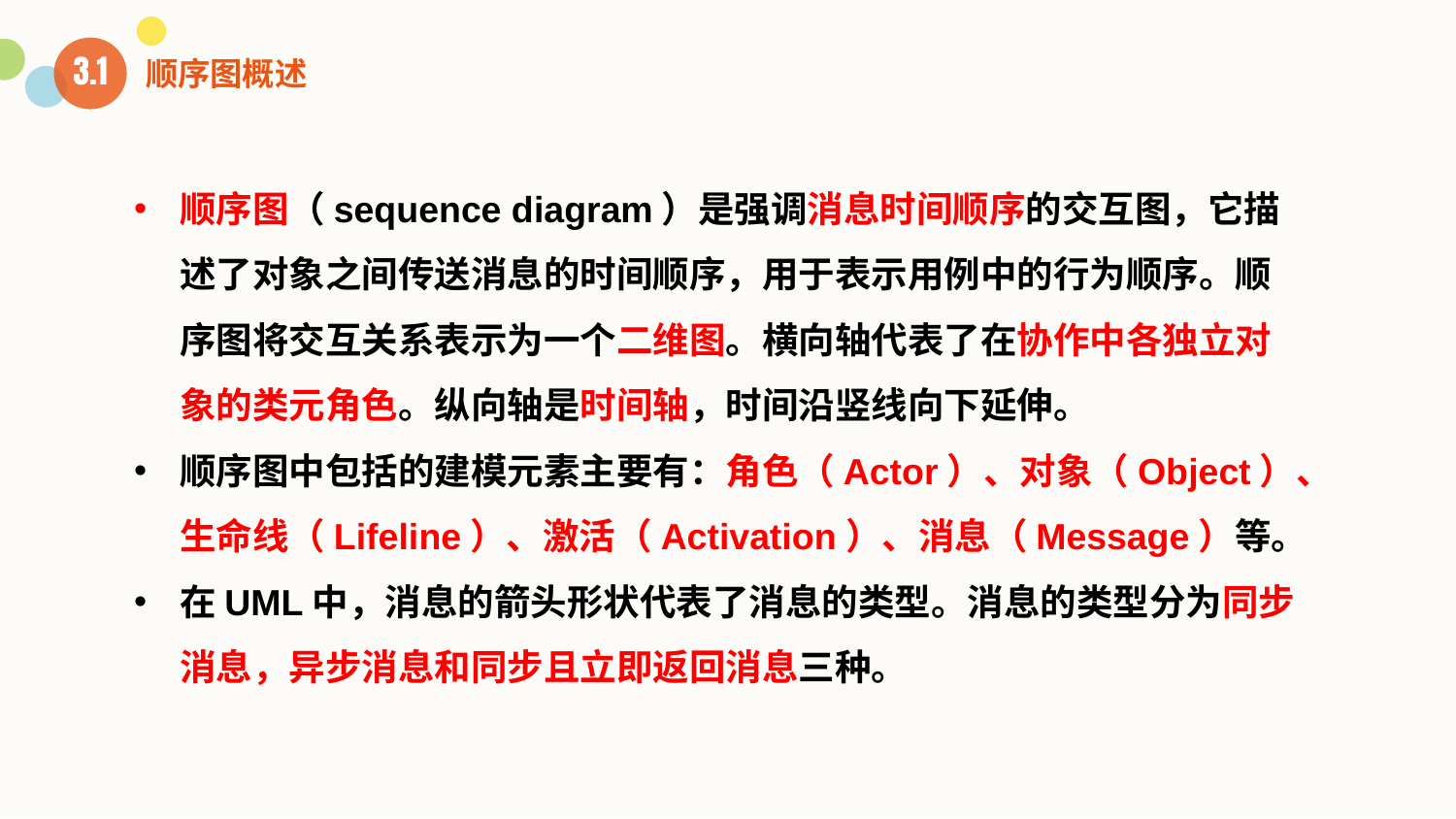

3.1
顺序图概述

顺序图（sequence diagram）是强调消息时间顺序的交互图，它描述了对象之间传送消息的时间顺序，用于表示用例中的行为顺序。顺序图将交互关系表示为一个二维图。横向轴代表了在协作中各独立对象的类元角色。纵向轴是时间轴，时间沿竖线向下延伸。
顺序图中包括的建模元素主要有：角色（Actor）、对象（Object）、生命线（Lifeline）、激活（Activation）、消息（Message）等。
在UML中，消息的箭头形状代表了消息的类型。消息的类型分为同步消息，异步消息和同步且立即返回消息三种。